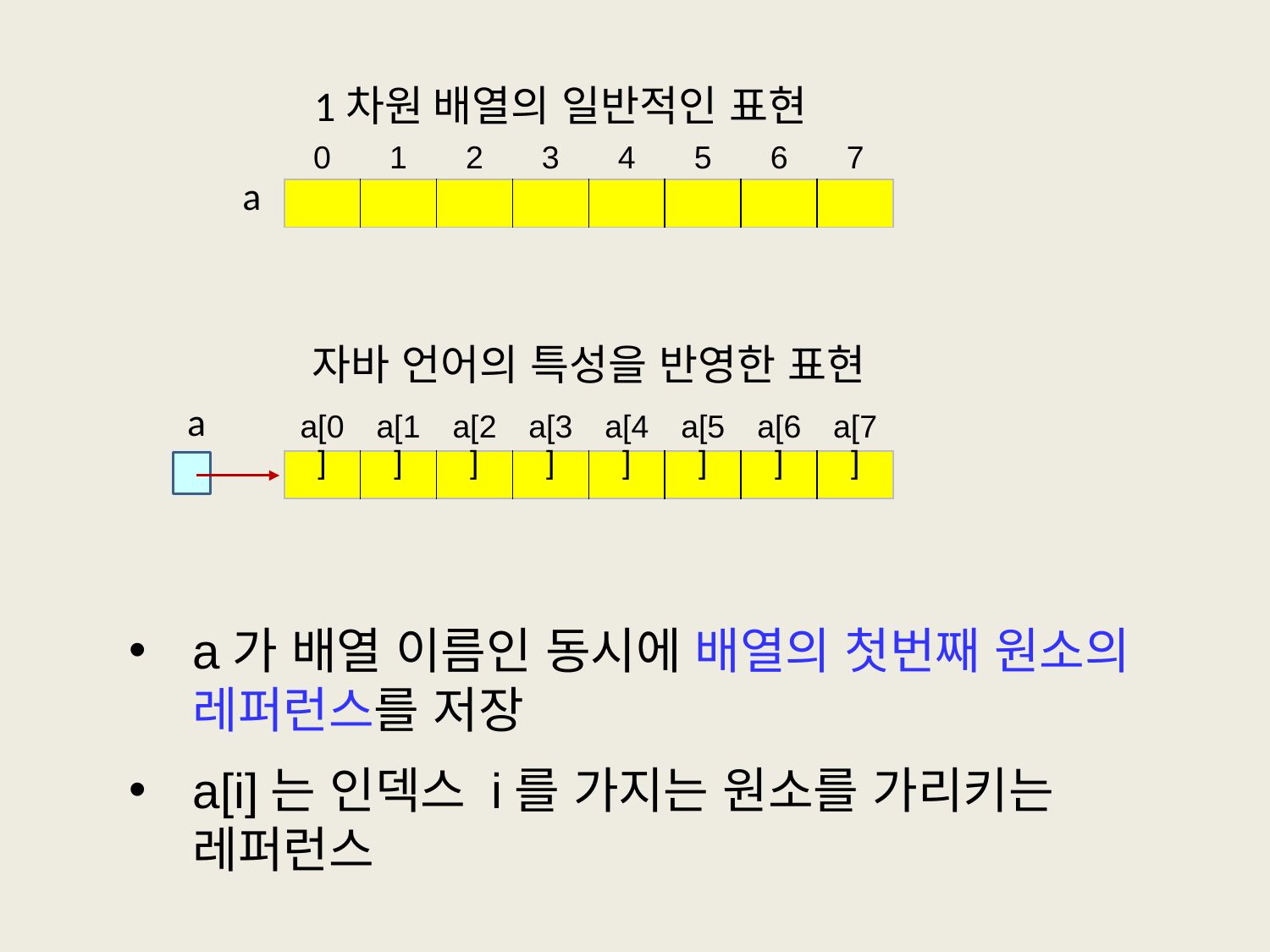

1차원 배열의 일반적인 표현
| 0 | 1 | 2 | 3 | 4 | 5 | 6 | 7 |
| --- | --- | --- | --- | --- | --- | --- | --- |
a
|  |  |  |  |  |  |  |  |
| --- | --- | --- | --- | --- | --- | --- | --- |
자바 언어의 특성을 반영한 표현
a
| a[0] | a[1] | a[2] | a[3] | a[4] | a[5] | a[6] | a[7] |
| --- | --- | --- | --- | --- | --- | --- | --- |
|  |  |  |  |  |  |  |  |
| --- | --- | --- | --- | --- | --- | --- | --- |

a가 배열 이름인 동시에 배열의 첫번째 원소의 레퍼런스를 저장
a[i]는 인덱스 i를 가지는 원소를 가리키는 레퍼런스